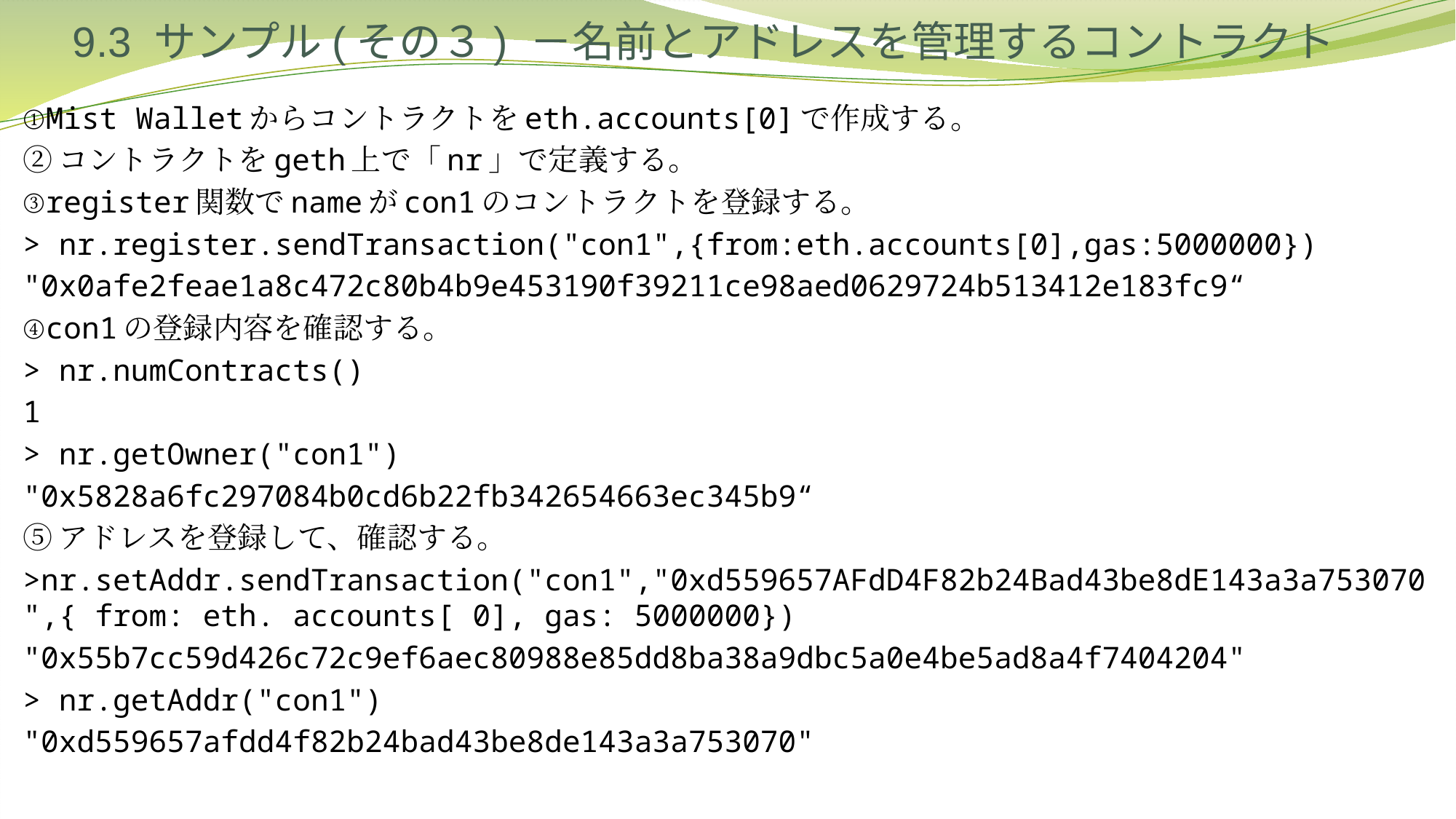

# 9.3 サンプル(その３) －名前とアドレスを管理するコントラクト

①Mist Walletからコントラクトをeth.accounts[0]で作成する。
②コントラクトをgeth上で「nr」で定義する。
③register関数でnameがcon1のコントラクトを登録する。
> nr.register.sendTransaction("con1",{from:eth.accounts[0],gas:5000000})
"0x0afe2feae1a8c472c80b4b9e453190f39211ce98aed0629724b513412e183fc9“
④con1の登録内容を確認する。
> nr.numContracts()
1
> nr.getOwner("con1")
"0x5828a6fc297084b0cd6b22fb342654663ec345b9“
⑤アドレスを登録して、確認する。
>nr.setAddr.sendTransaction("con1","0xd559657AFdD4F82b24Bad43be8dE143a3a753070",{ from: eth. accounts[ 0], gas: 5000000})
"0x55b7cc59d426c72c9ef6aec80988e85dd8ba38a9dbc5a0e4be5ad8a4f7404204"
> nr.getAddr("con1")
"0xd559657afdd4f82b24bad43be8de143a3a753070"